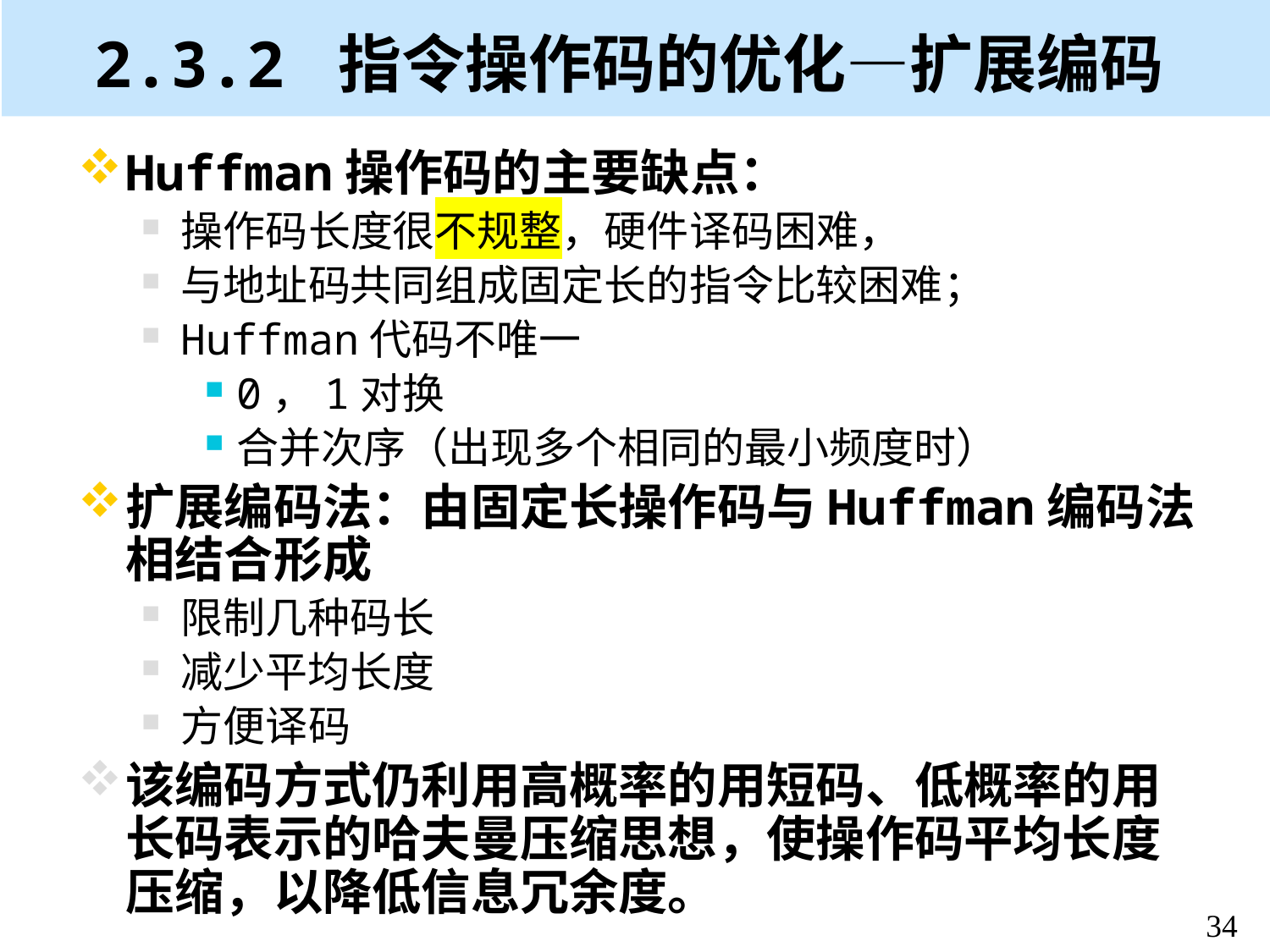

# 2.3.2 指令操作码的优化—扩展编码
Huffman操作码的主要缺点：
操作码长度很不规整，硬件译码困难，
与地址码共同组成固定长的指令比较困难；
Huffman代码不唯一
0，1对换
合并次序（出现多个相同的最小频度时）
扩展编码法：由固定长操作码与Huffman编码法相结合形成
限制几种码长
减少平均长度
方便译码
该编码方式仍利用高概率的用短码、低概率的用长码表示的哈夫曼压缩思想，使操作码平均长度压缩，以降低信息冗余度。